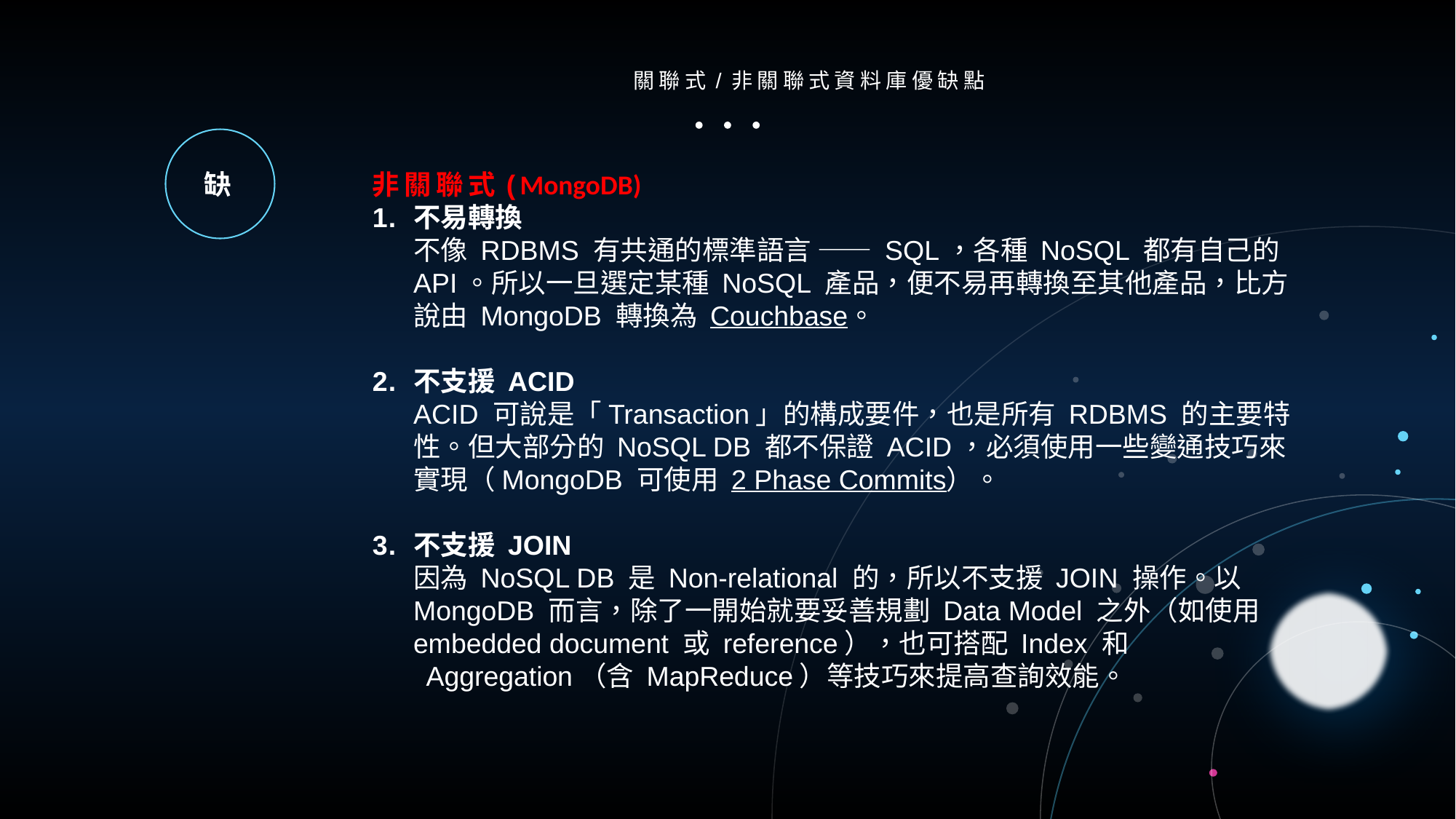

關聯式/非關聯式資料庫優缺點

缺
非關聯式(MongoDB)
不易轉換
不像 RDBMS 有共通的標準語言 —— SQL，各種 NoSQL 都有自己的 API。所以一旦選定某種 NoSQL 產品，便不易再轉換至其他產品，比方說由 MongoDB 轉換為 Couchbase。

不支援 ACID
ACID 可說是「Transaction」的構成要件，也是所有 RDBMS 的主要特性。但大部分的 NoSQL DB 都不保證 ACID，必須使用一些變通技巧來實現（MongoDB 可使用 2 Phase Commits）。

不支援 JOIN
因為 NoSQL DB 是 Non-relational 的，所以不支援 JOIN 操作。以 MongoDB 而言，除了一開始就要妥善規劃 Data Model 之外（如使用 embedded document 或 reference），也可搭配 Index 和  Aggregation（含 MapReduce）等技巧來提高查詢效能。